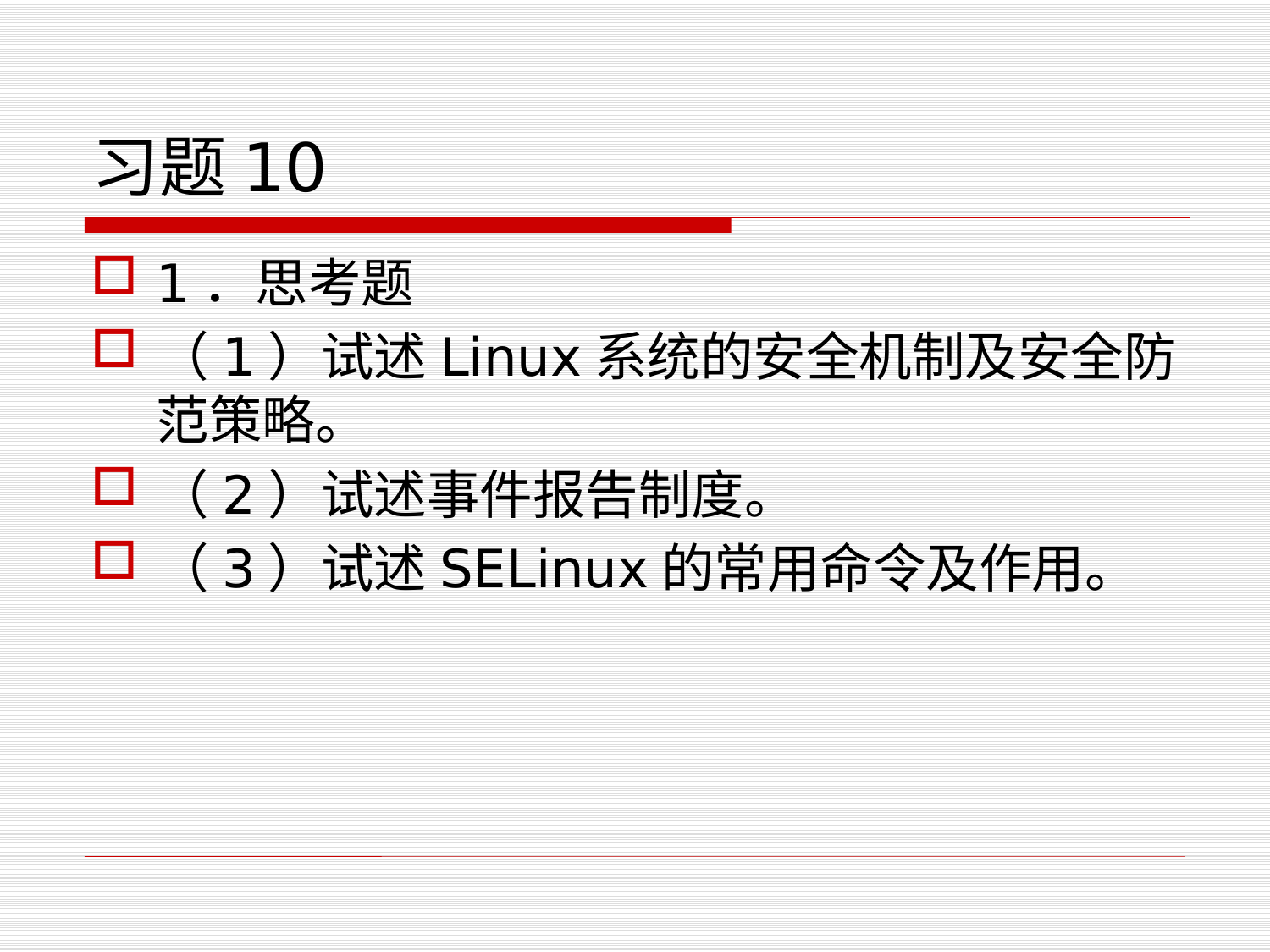

# 习题10
1．思考题
（1）试述Linux系统的安全机制及安全防范策略。
（2）试述事件报告制度。
（3）试述SELinux的常用命令及作用。